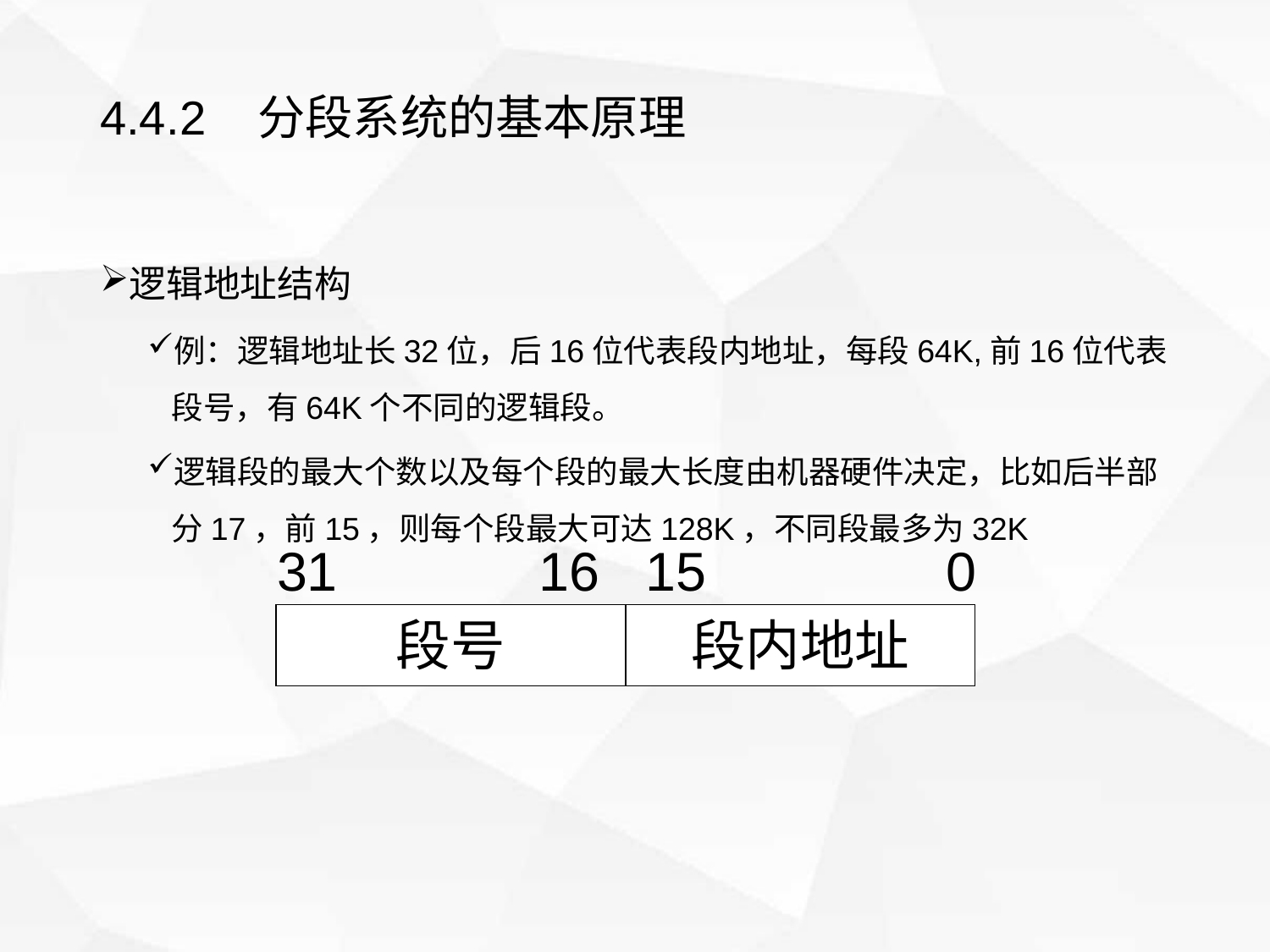

# 4.4.2   分段系统的基本原理
逻辑地址结构
例：逻辑地址长32位，后16位代表段内地址，每段64K,前16位代表段号，有64K个不同的逻辑段。
逻辑段的最大个数以及每个段的最大长度由机器硬件决定，比如后半部分17，前15，则每个段最大可达128K，不同段最多为32K

31
16
15
0
段号
段内地址